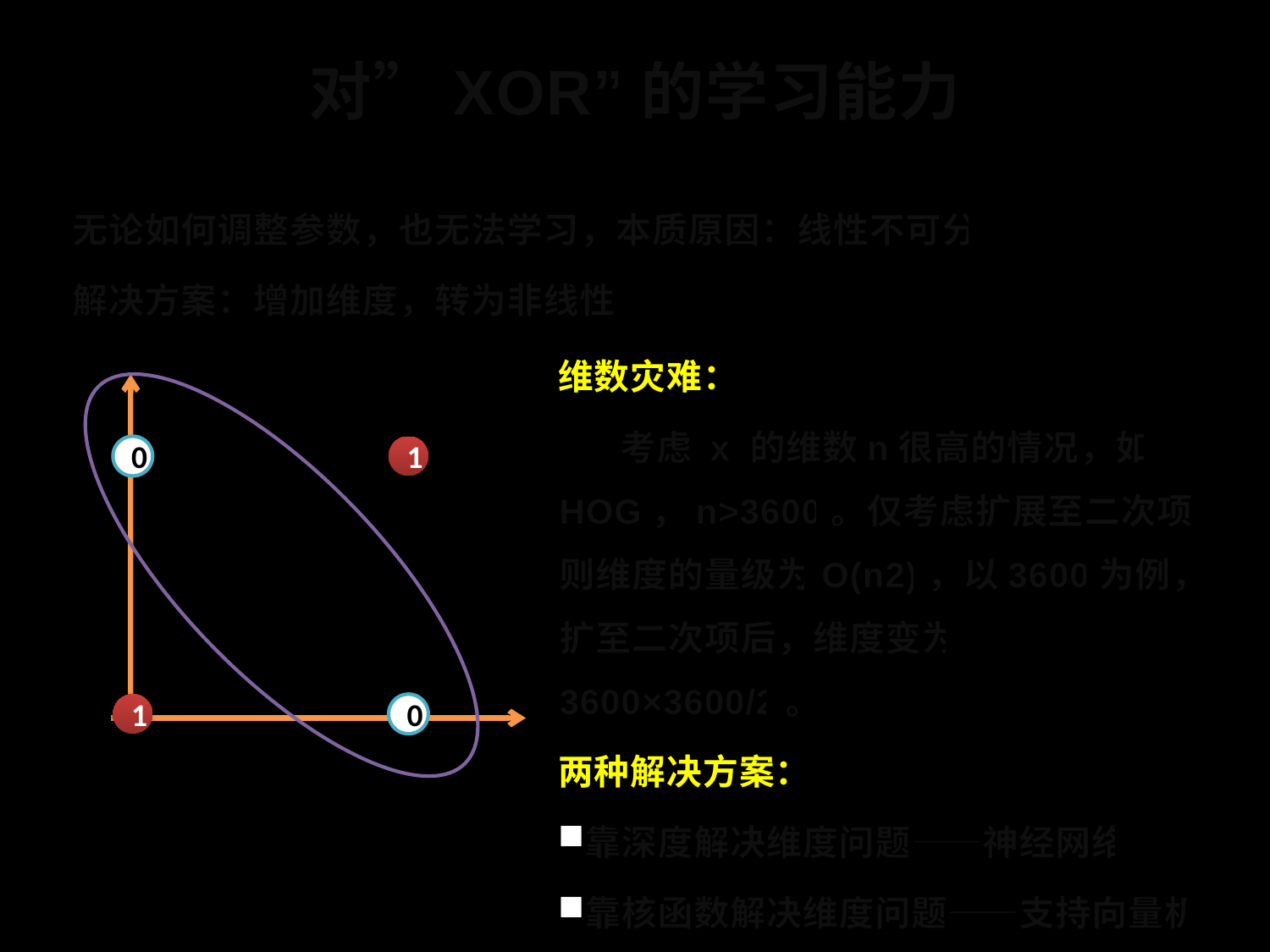

# 对”XOR”的学习能力

无论如何调整参数，也无法学习，本质原因：线性不可分。
解决方案：增加维度，转为非线性。
维数灾难：
      考虑 x 的维数n很高的情况，如HOG，n>3600。仅考虑扩展至二次项，则维度的量级为O(n2)，以3600为例，扩至二次项后，维度变为3600×3600/2。
两种解决方案：
靠深度解决维度问题——神经网络
靠核函数解决维度问题——支持向量机
0
1

1
0